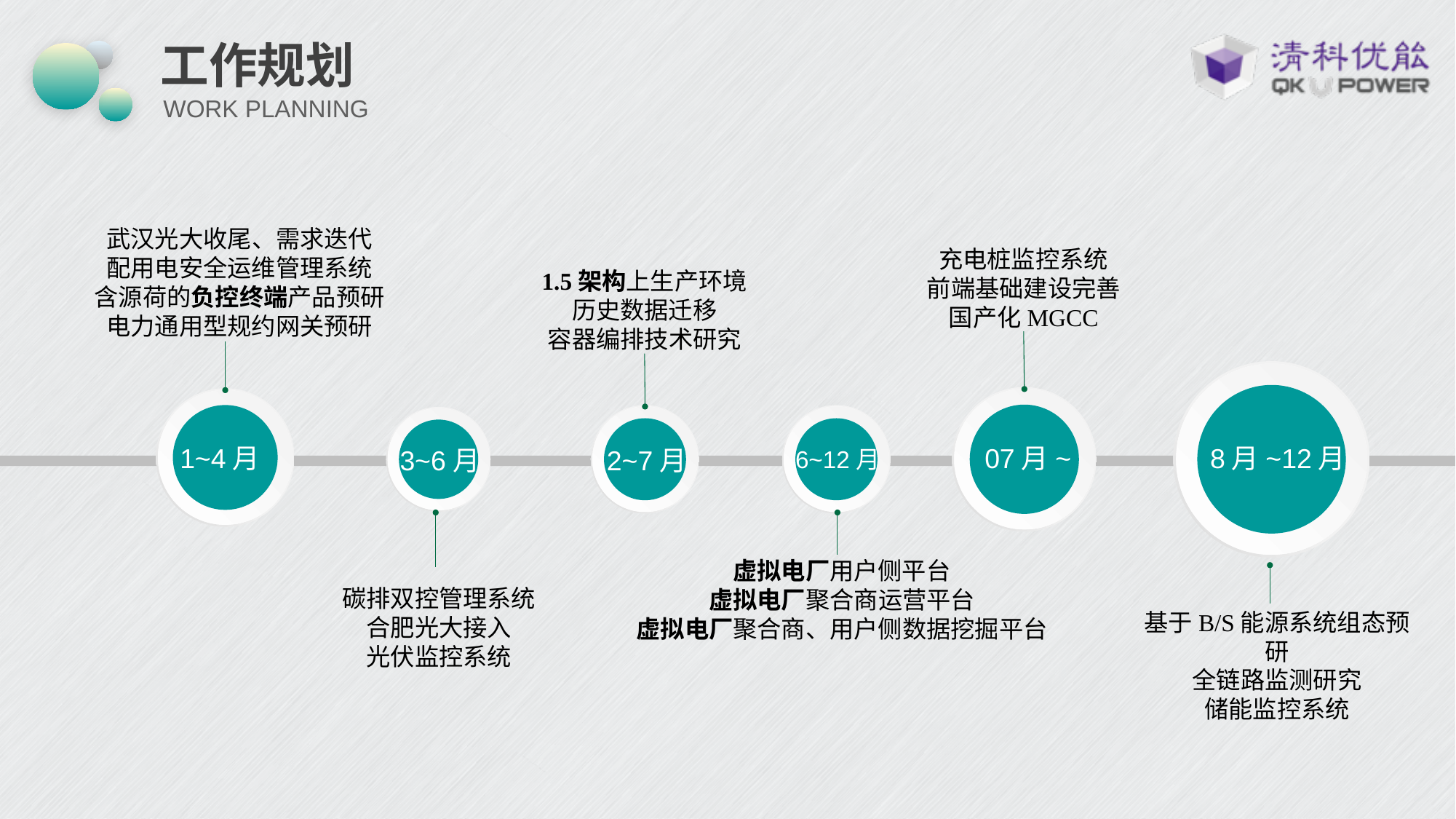

# 工作规划
WORK PLANNING
武汉光大收尾、需求迭代
配用电安全运维管理系统
含源荷的负控终端产品预研
电力通用型规约网关预研
充电桩监控系统
前端基础建设完善
国产化MGCC
1.5架构上生产环境
历史数据迁移
容器编排技术研究

8月~12月

07月~

1~4月

2~7月

6~12月

3~6月

碳排双控管理系统
合肥光大接入
光伏监控系统

虚拟电厂用户侧平台
虚拟电厂聚合商运营平台
虚拟电厂聚合商、用户侧数据挖掘平台
基于B/S能源系统组态预研
全链路监测研究
储能监控系统